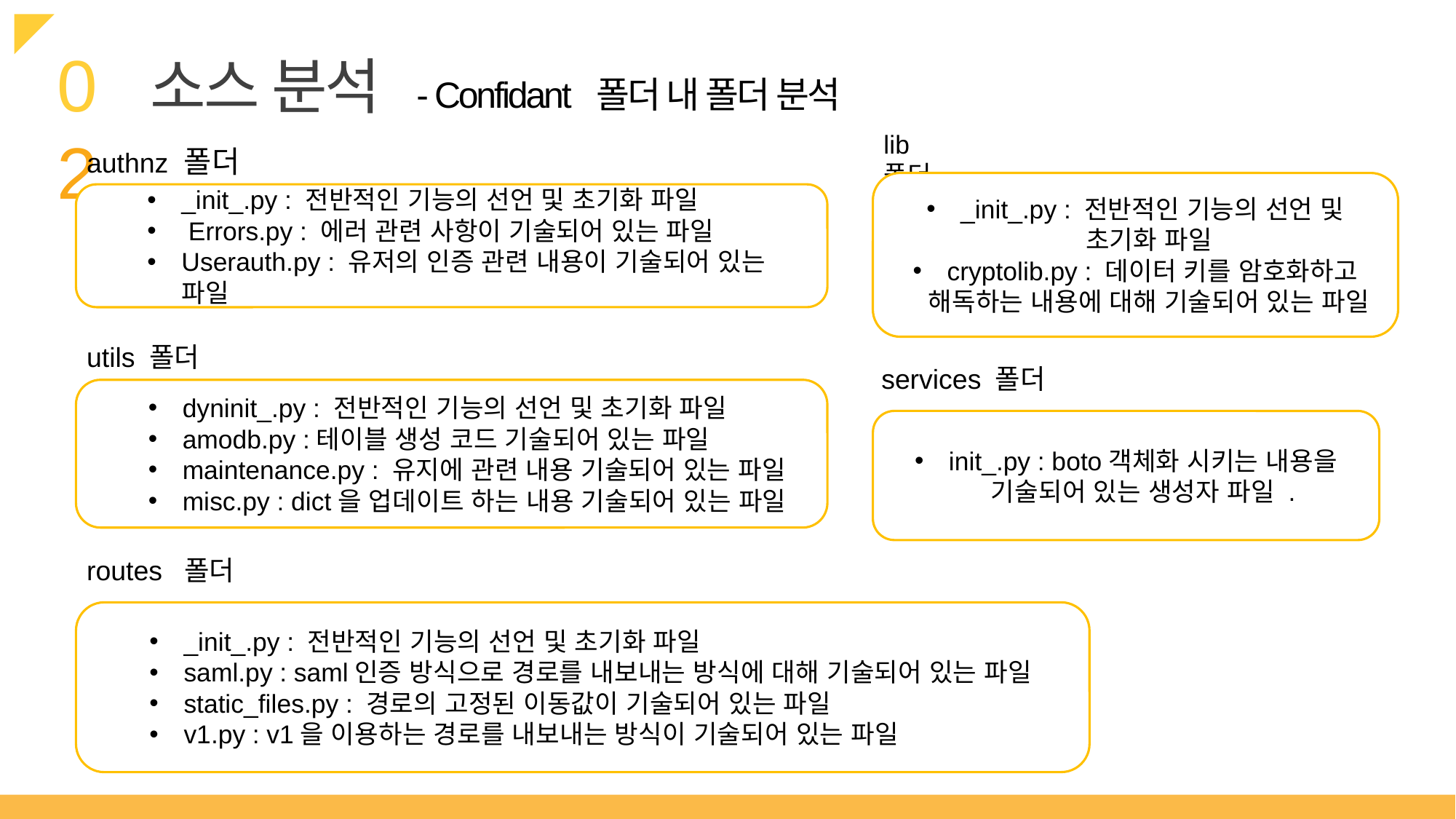

02
소스 분석
- Confidant  폴더 내 폴더 분석
lib 폴더
authnz 폴더
_init_.py : 전반적인 기능의 선언 및 초기화 파일
cryptolib.py : 데이터 키를 암호화하고 해독하는 내용에 대해 기술되어 있는 파일
_init_.py : 전반적인 기능의 선언 및 초기화 파일
 Errors.py : 에러 관련 사항이 기술되어 있는 파일
Userauth.py : 유저의 인증 관련 내용이 기술되어 있는 파일
utils 폴더
services 폴더
dyninit_.py : 전반적인 기능의 선언 및 초기화 파일
amodb.py :테이블 생성 코드 기술되어 있는 파일
maintenance.py : 유지에 관련 내용 기술되어 있는 파일
misc.py : dict을 업데이트 하는 내용 기술되어 있는 파일
init_.py : boto객체화 시키는 내용을 기술되어 있는 생성자 파일 .
routes  폴더
_init_.py : 전반적인 기능의 선언 및 초기화 파일
saml.py : saml인증 방식으로 경로를 내보내는 방식에 대해 기술되어 있는 파일
static_files.py : 경로의 고정된 이동값이 기술되어 있는 파일
v1.py : v1을 이용하는 경로를 내보내는 방식이 기술되어 있는 파일